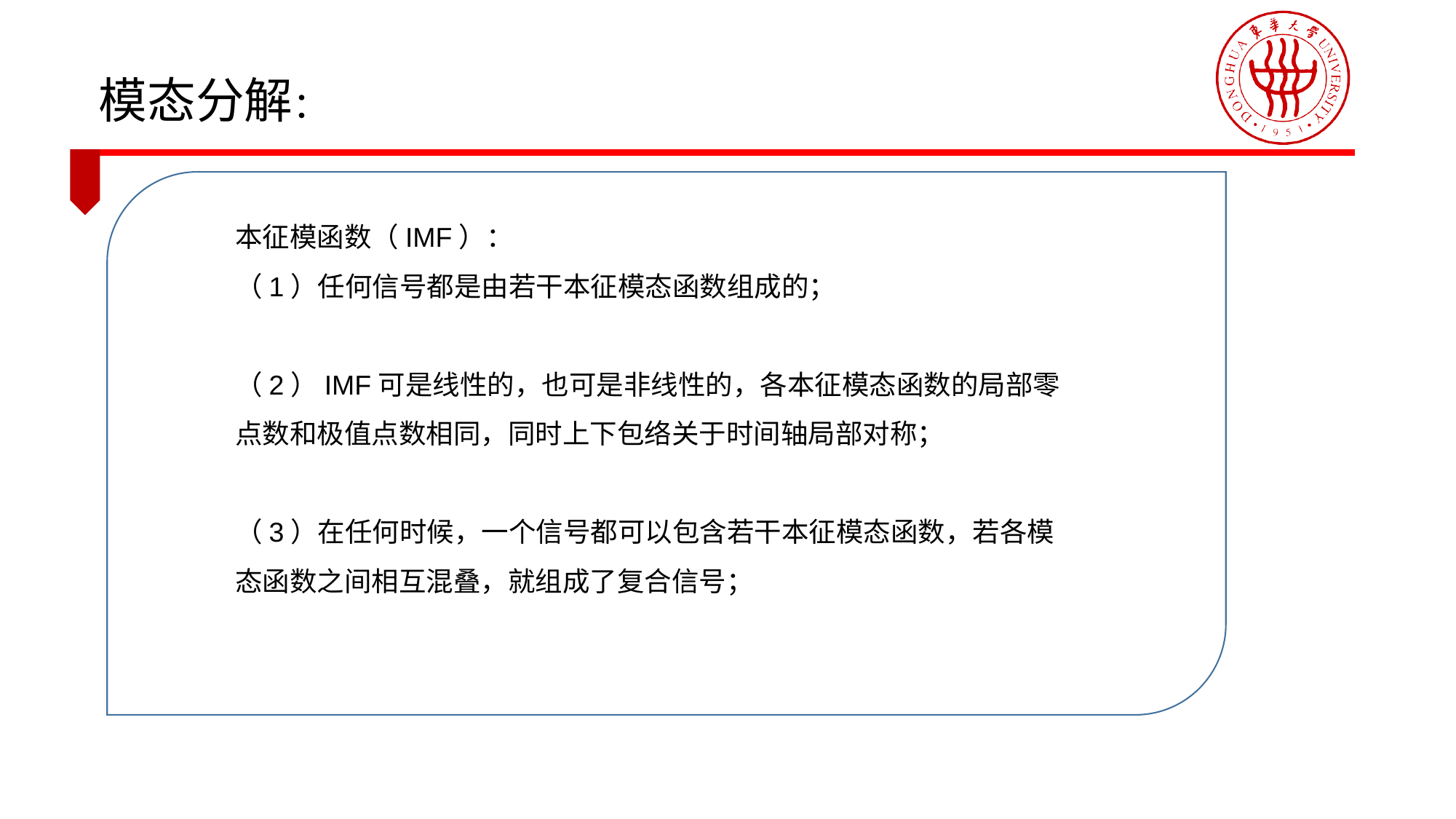

模态分解：

本征模函数（IMF）：
（1）任何信号都是由若干本征模态函数组成的；

（2）IMF可是线性的，也可是非线性的，各本征模态函数的局部零点数和极值点数相同，同时上下包络关于时间轴局部对称；

（3）在任何时候，一个信号都可以包含若干本征模态函数，若各模态函数之间相互混叠，就组成了复合信号；